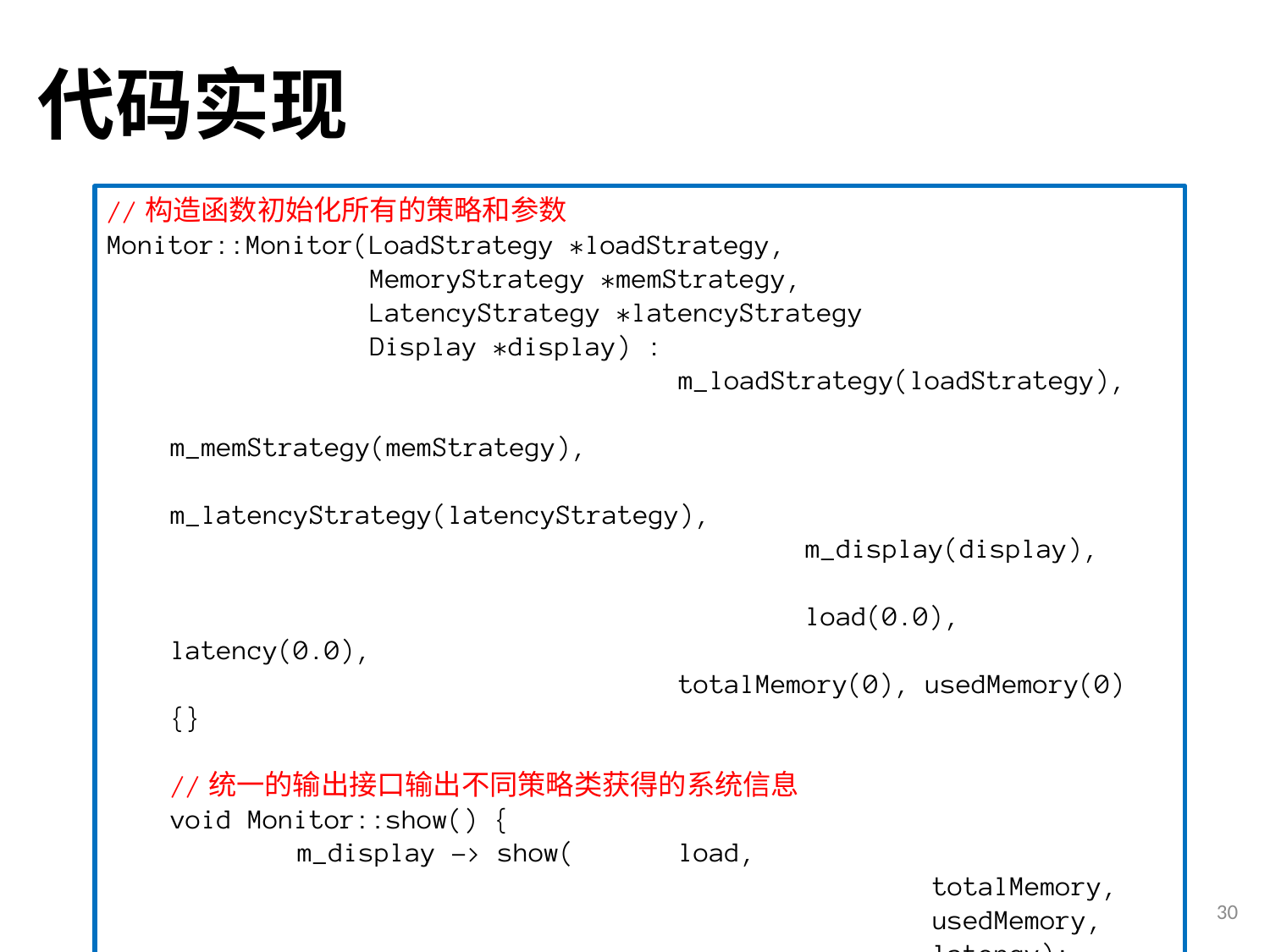

# 代码实现
//构造函数初始化所有的策略和参数
Monitor::Monitor(LoadStrategy *loadStrategy,
                 MemoryStrategy *memStrategy,
                 LatencyStrategy *latencyStrategy
                 Display *display) :
				m_loadStrategy(loadStrategy),
					m_memStrategy(memStrategy),
					m_latencyStrategy(latencyStrategy),
					m_display(display),
					load(0.0), latency(0.0),
				totalMemory(0), usedMemory(0) {}

//统一的输出接口输出不同策略类获得的系统信息
void Monitor::show() {
	m_display -> show(	load,
						totalMemory,
						usedMemory,
						latency);
}
30